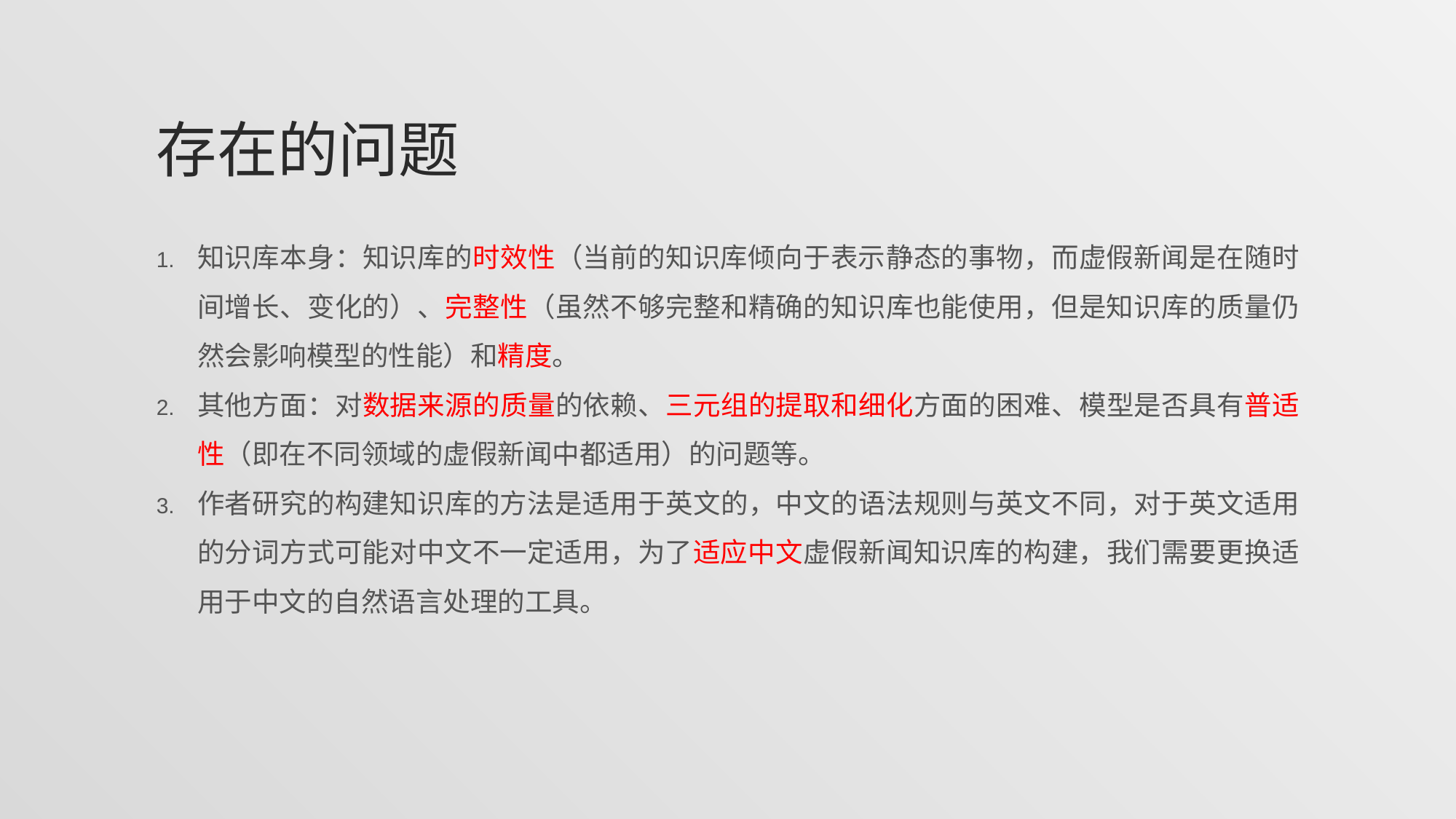

# 存在的问题
知识库本身：知识库的时效性（当前的知识库倾向于表示静态的事物，而虚假新闻是在随时间增长、变化的）、完整性（虽然不够完整和精确的知识库也能使用，但是知识库的质量仍然会影响模型的性能）和精度。
其他方面：对数据来源的质量的依赖、三元组的提取和细化方面的困难、模型是否具有普适性（即在不同领域的虚假新闻中都适用）的问题等。
作者研究的构建知识库的方法是适用于英文的，中文的语法规则与英文不同，对于英文适用的分词方式可能对中文不一定适用，为了适应中文虚假新闻知识库的构建，我们需要更换适用于中文的自然语言处理的工具。